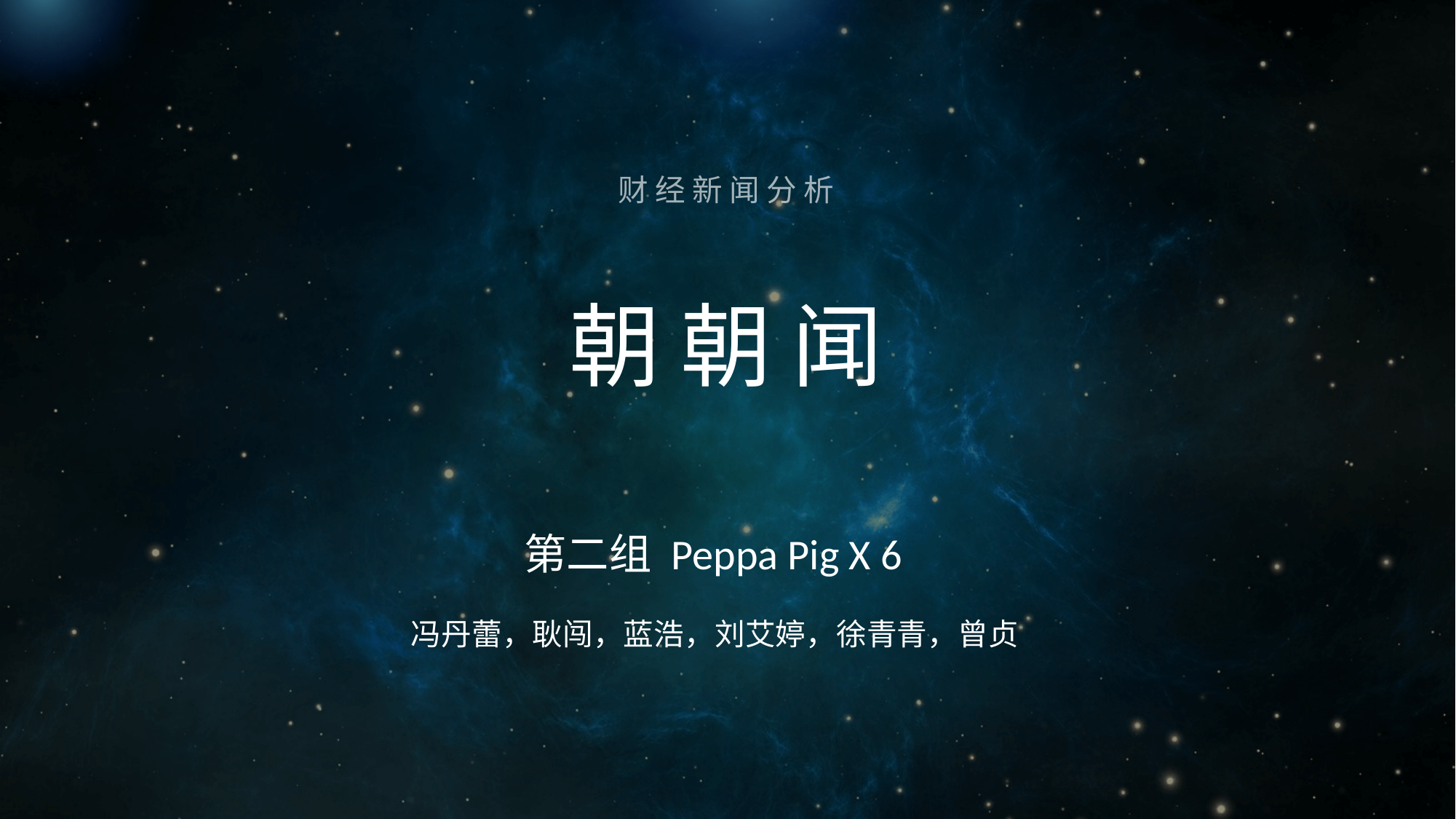

财 经 新 闻 分 析
朝 朝 闻
第二组 Peppa Pig X 6

冯丹蕾，耿闯，蓝浩，刘艾婷，徐青青，曾贞